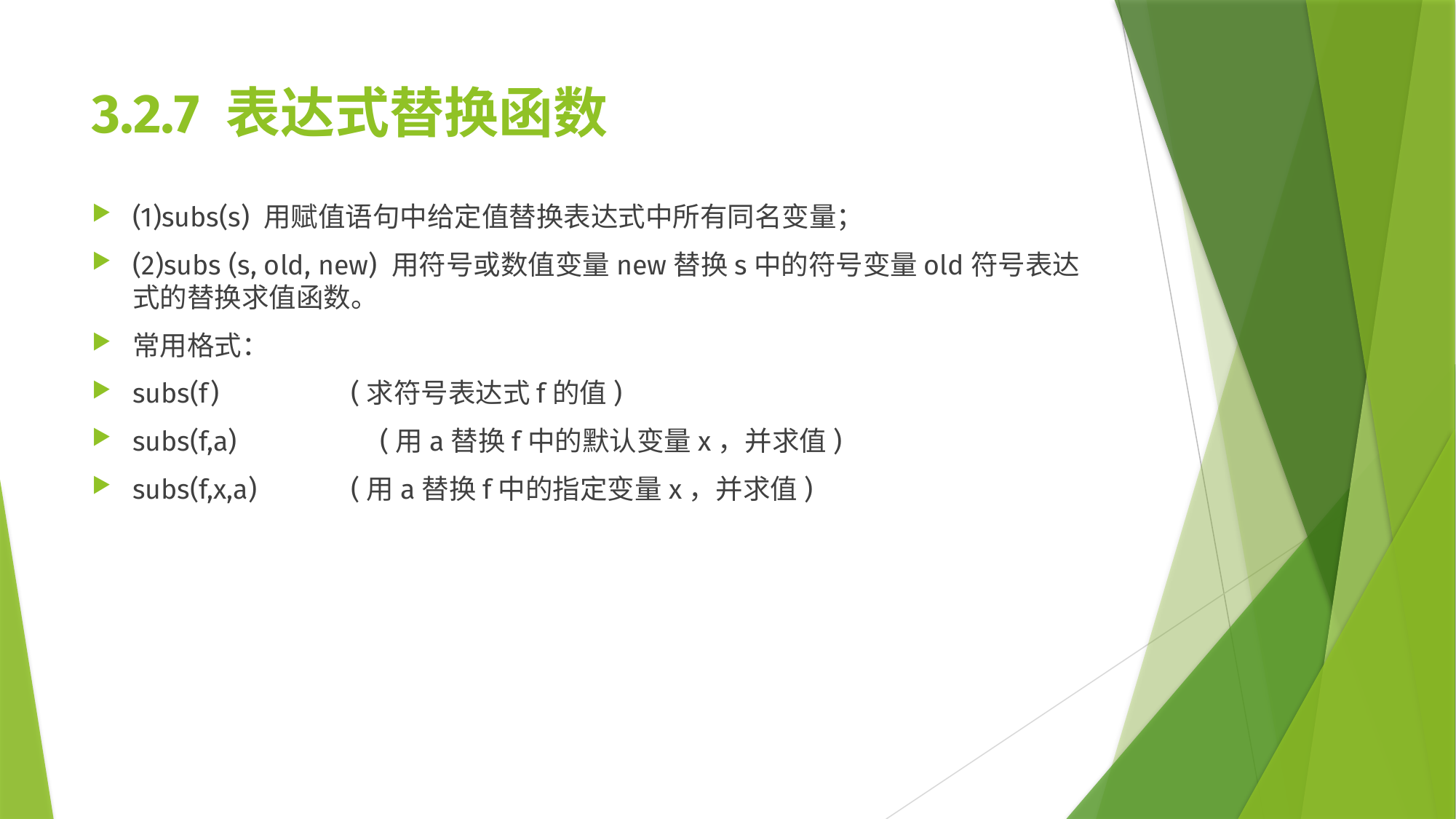

# 3.2.7 表达式替换函数
(1)subs(s) 用赋值语句中给定值替换表达式中所有同名变量；
(2)subs (s, old, new) 用符号或数值变量new替换s中的符号变量old符号表达式的替换求值函数。
常用格式：
subs(f) 		(求符号表达式f的值)
subs(f,a) 	    (用a替换f中的默认变量x，并求值)
subs(f,x,a) 	(用a替换f中的指定变量x，并求值)